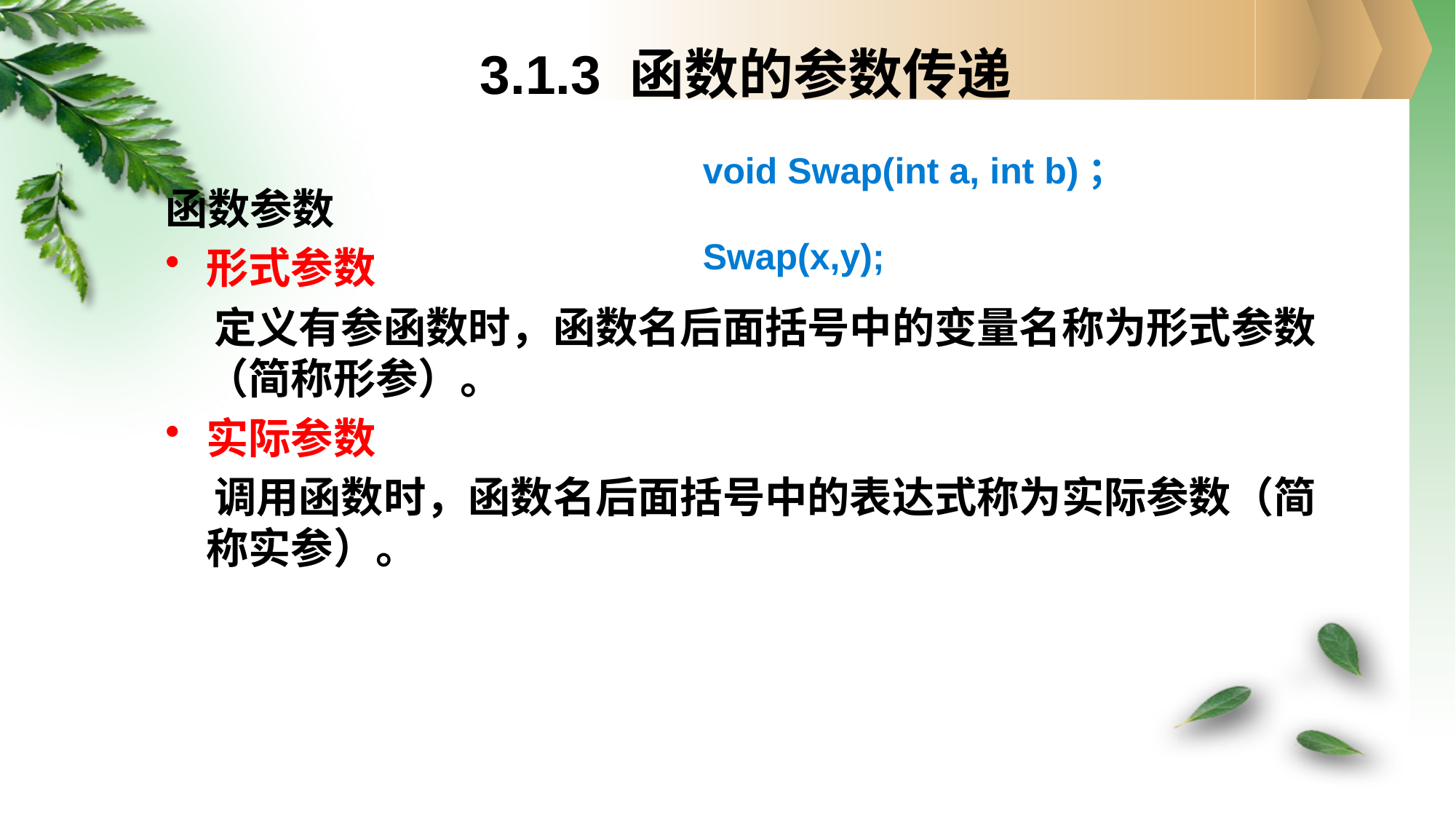

# 3.1.3 函数的参数传递
void Swap(int a, int b)；

Swap(x,y);
函数参数
形式参数
    定义有参函数时，函数名后面括号中的变量名称为形式参数（简称形参）。
实际参数
    调用函数时，函数名后面括号中的表达式称为实际参数（简称实参）。